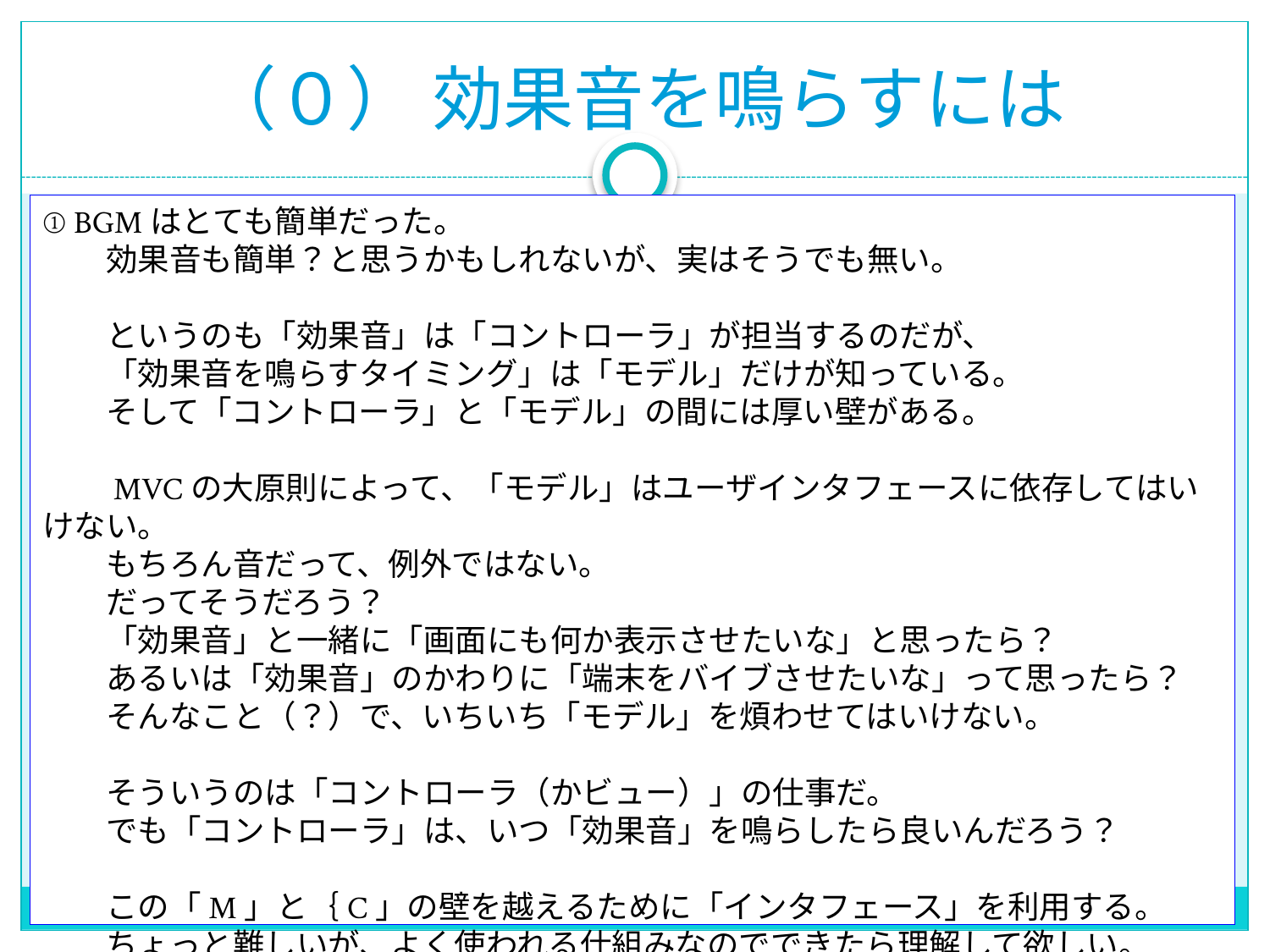

（０） 効果音を鳴らすには
# ① BGMはとても簡単だった。 　　効果音も簡単？と思うかもしれないが、実はそうでも無い。 　　というのも「効果音」は「コントローラ」が担当するのだが、 　　「効果音を鳴らすタイミング」は「モデル」だけが知っている。 　　そして「コントローラ」と「モデル」の間には厚い壁がある。 　　MVCの大原則によって、「モデル」はユーザインタフェースに依存してはいけない。 　　もちろん音だって、例外ではない。 　　だってそうだろう？ 　　「効果音」と一緒に「画面にも何か表示させたいな」と思ったら？ 　　あるいは「効果音」のかわりに「端末をバイブさせたいな」って思ったら？ 　　そんなこと（？）で、いちいち「モデル」を煩わせてはいけない。 　　そういうのは「コントローラ（かビュー）」の仕事だ。 　　でも「コントローラ」は、いつ「効果音」を鳴らしたら良いんだろう？ 　　この「M」と｛C」の壁を越えるために「インタフェース」を利用する。 　　ちょっと難しいが、よく使われる仕組みなのでできたら理解して欲しい。